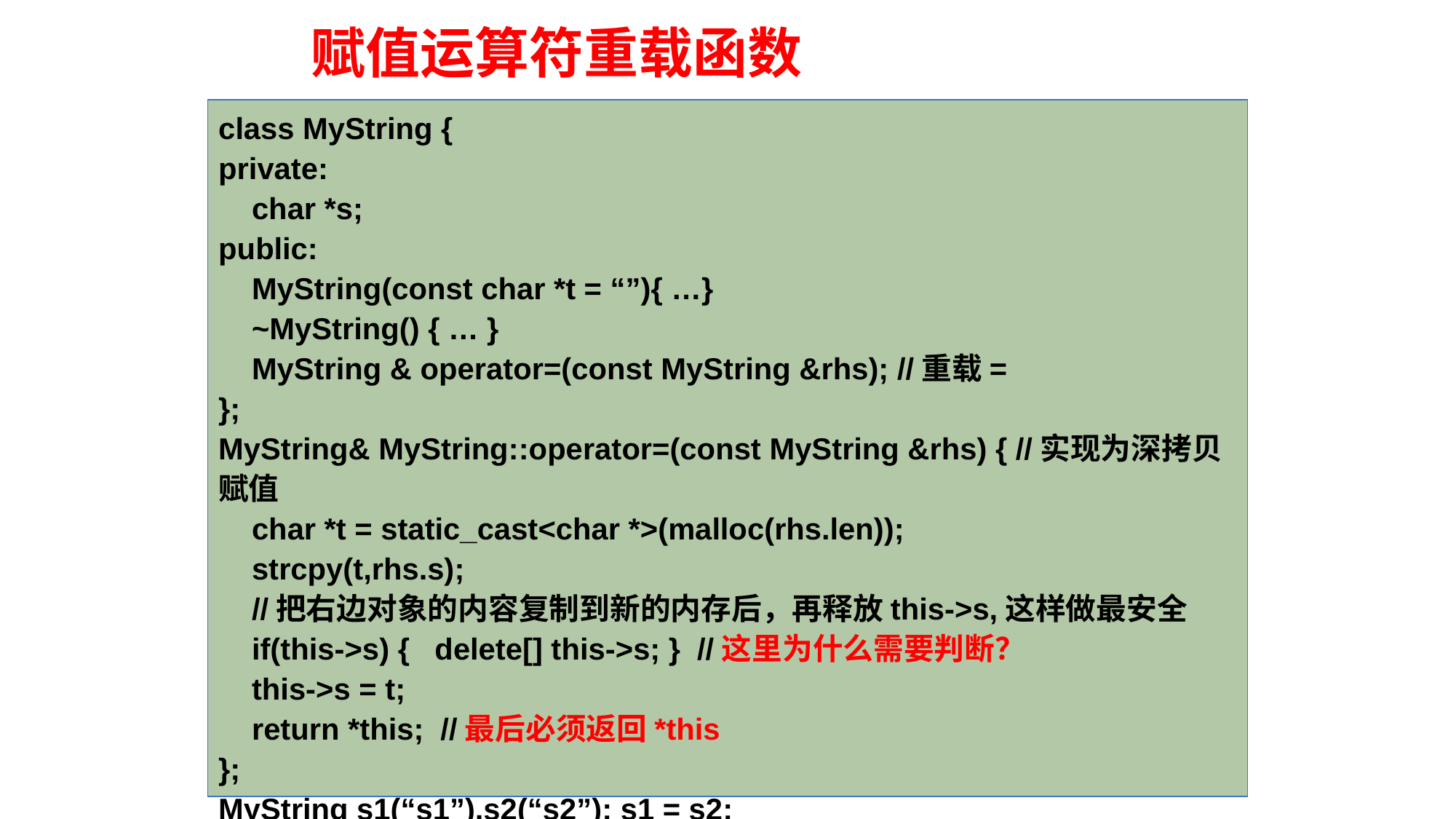

# 赋值运算符重载函数
class MyString {
private:
    char *s;
public:
    MyString(const char *t = “”){ …}
    ~MyString() { … }
    MyString & operator=(const MyString &rhs); //重载=
};
MyString& MyString::operator=(const MyString &rhs) { //实现为深拷贝赋值
    char *t = static_cast<char *>(malloc(rhs.len));
    strcpy(t,rhs.s);
    //把右边对象的内容复制到新的内存后，再释放this->s,这样做最安全
    if(this->s) {   delete[] this->s; }  //这里为什么需要判断？
    this->s = t;
    return *this;  //最后必须返回*this
};
MyString s1(“s1”),s2(“s2”); s1 = s2;